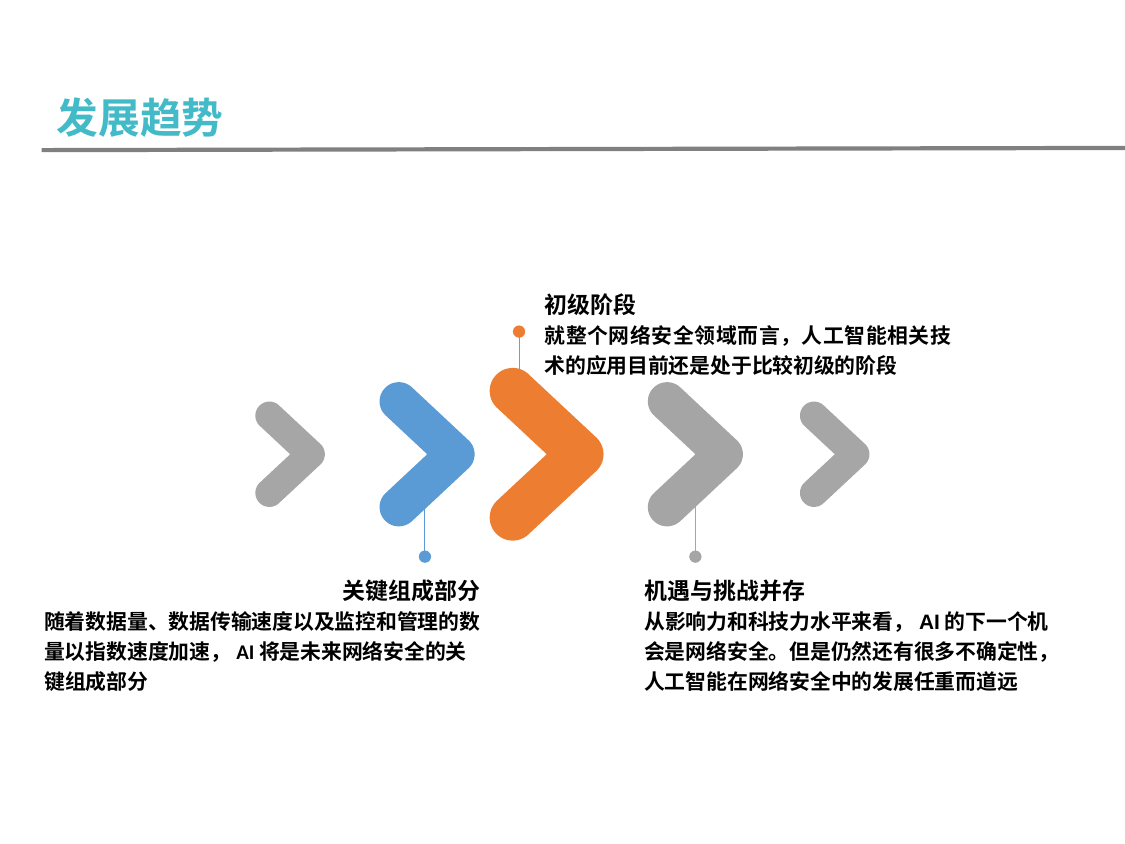

发展趋势
初级阶段
就整个网络安全领域而言，人工智能相关技术的应用目前还是处于比较初级的阶段

关键组成部分
随着数据量、数据传输速度以及监控和管理的数量以指数速度加速，AI将是未来网络安全的关键组成部分
机遇与挑战并存
从影响力和科技力水平来看，AI的下一个机会是网络安全。但是仍然还有很多不确定性，人工智能在网络安全中的发展任重而道远